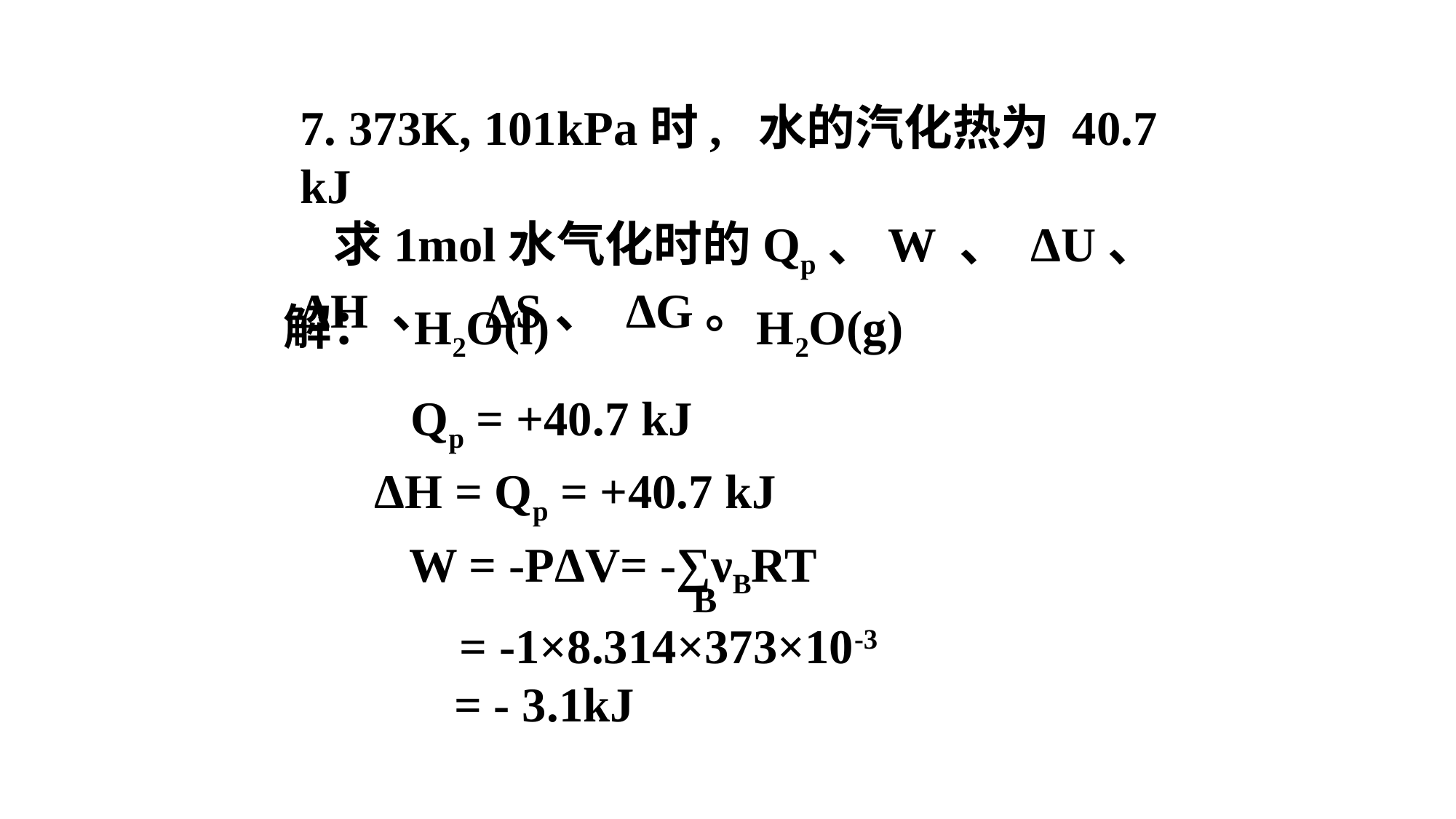

7. 373K, 101kPa时,  水的汽化热为 40.7 kJ
  求1mol水气化时的Qp、W 、 ΔU、ΔH 、   ΔS、 ΔG。

解：  H2O(l)                 H2O(g)

Qp = +40.7 kJ
ΔH = Qp = +40.7 kJ
W = -PΔV= -∑νBRT

B
 = -1×8.314×373×10-3
 = - 3.1kJ